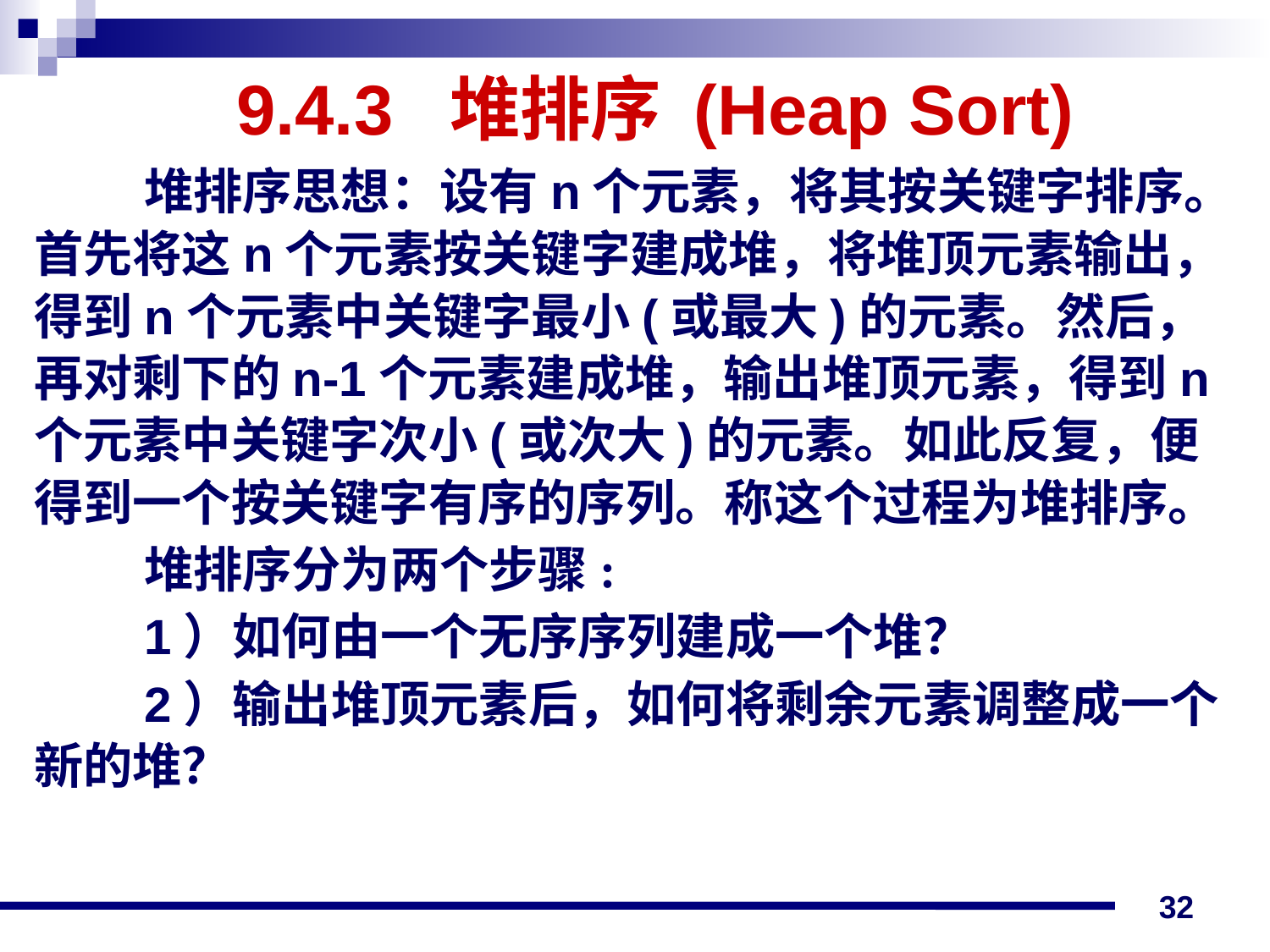

9.4.3  堆排序 (Heap Sort)
堆排序思想：设有n个元素，将其按关键字排序。首先将这n个元素按关键字建成堆，将堆顶元素输出，得到n个元素中关键字最小(或最大)的元素。然后，再对剩下的n-1个元素建成堆，输出堆顶元素，得到n个元素中关键字次小(或次大)的元素。如此反复，便得到一个按关键字有序的序列。称这个过程为堆排序。
堆排序分为两个步骤:
1）如何由一个无序序列建成一个堆？
2）输出堆顶元素后，如何将剩余元素调整成一个新的堆？
32